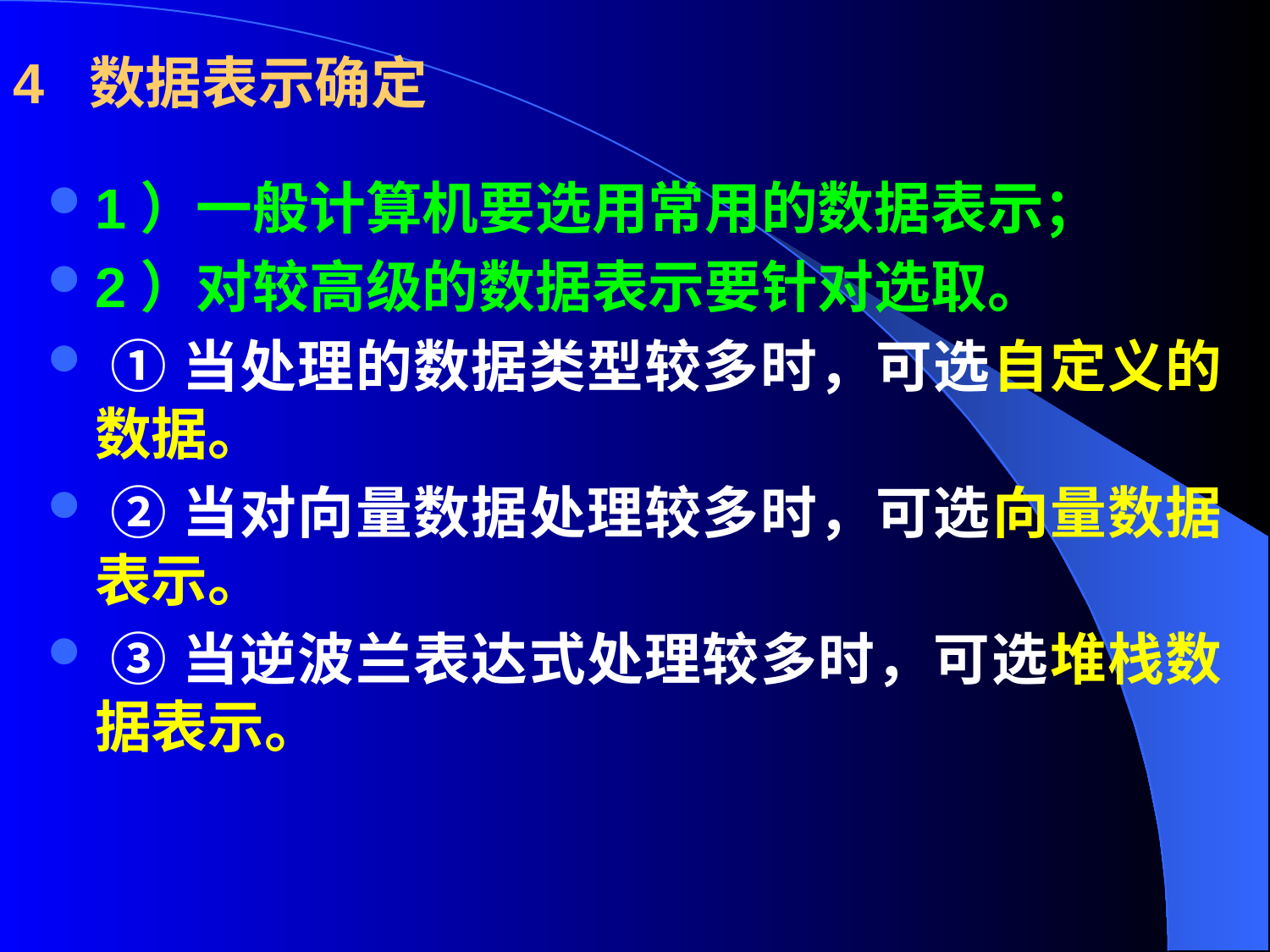

# 4  数据表示确定
1）一般计算机要选用常用的数据表示；
2）对较高级的数据表示要针对选取。
 ①当处理的数据类型较多时，可选自定义的数据。
 ②当对向量数据处理较多时，可选向量数据表示。
 ③当逆波兰表达式处理较多时，可选堆栈数据表示。
4